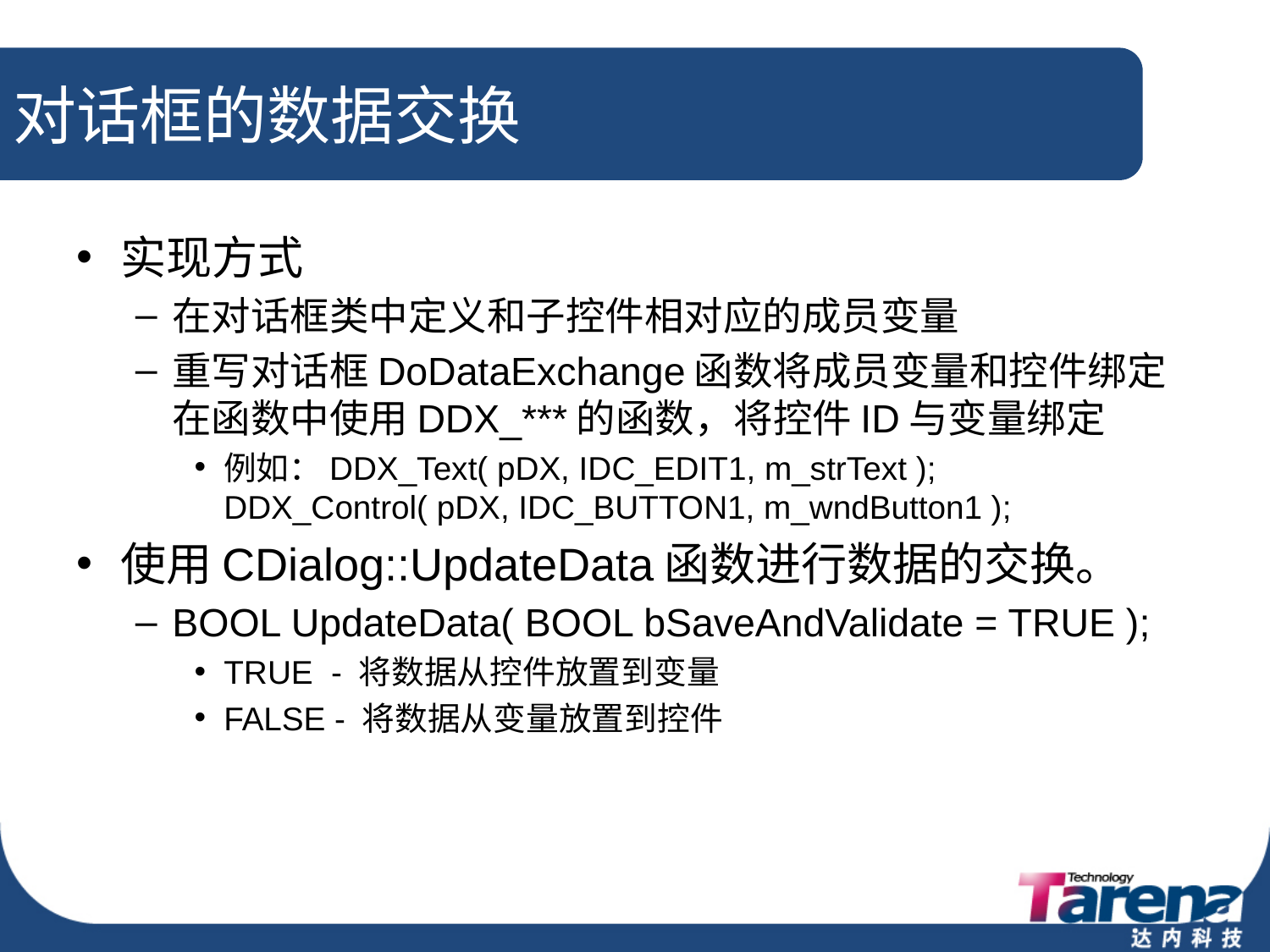

# 对话框的数据交换
实现方式
在对话框类中定义和子控件相对应的成员变量
重写对话框DoDataExchange函数将成员变量和控件绑定在函数中使用DDX_***的函数，将控件ID与变量绑定
例如：DDX_Text( pDX, IDC_EDIT1, m_strText ); DDX_Control( pDX, IDC_BUTTON1, m_wndButton1 );
使用CDialog::UpdateData函数进行数据的交换。
BOOL UpdateData( BOOL bSaveAndValidate = TRUE );
TRUE  - 将数据从控件放置到变量
FALSE - 将数据从变量放置到控件